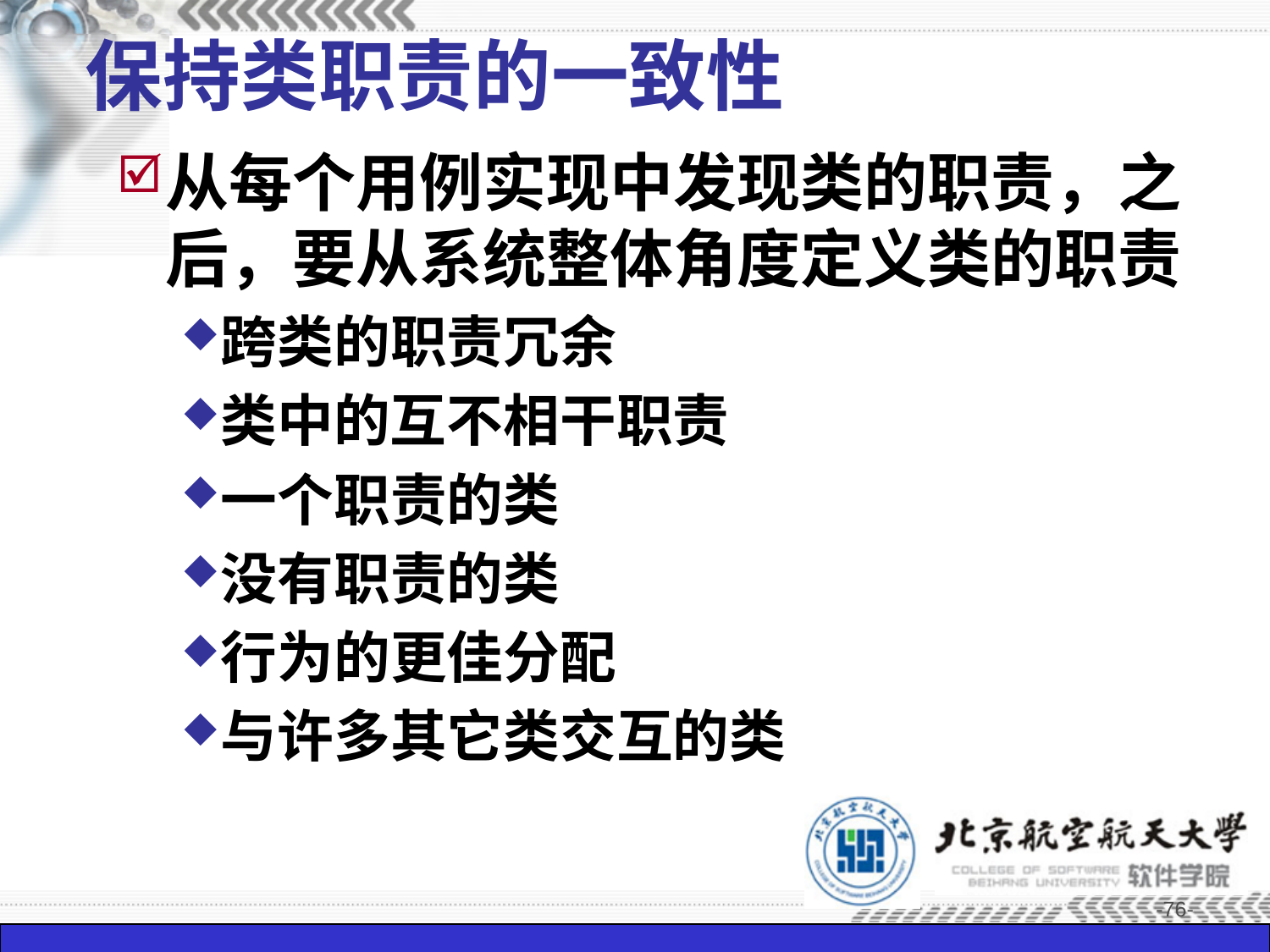

# 保持类职责的一致性
从每个用例实现中发现类的职责，之后，要从系统整体角度定义类的职责
跨类的职责冗余
类中的互不相干职责
一个职责的类
没有职责的类
行为的更佳分配
与许多其它类交互的类
-76-